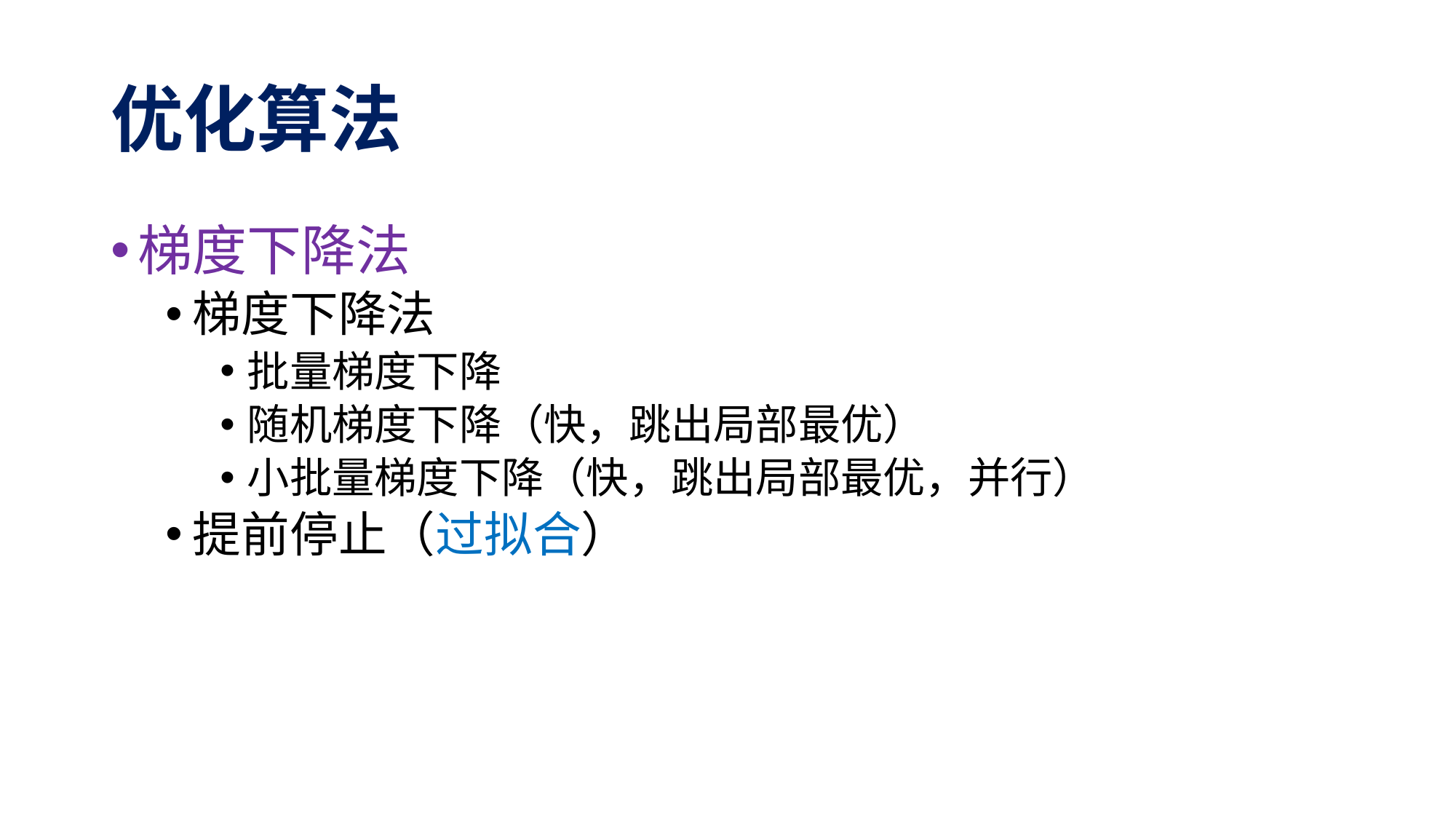

# 优化算法
梯度下降法
梯度下降法
批量梯度下降
随机梯度下降（快，跳出局部最优）
小批量梯度下降（快，跳出局部最优，并行）
提前停止（过拟合）